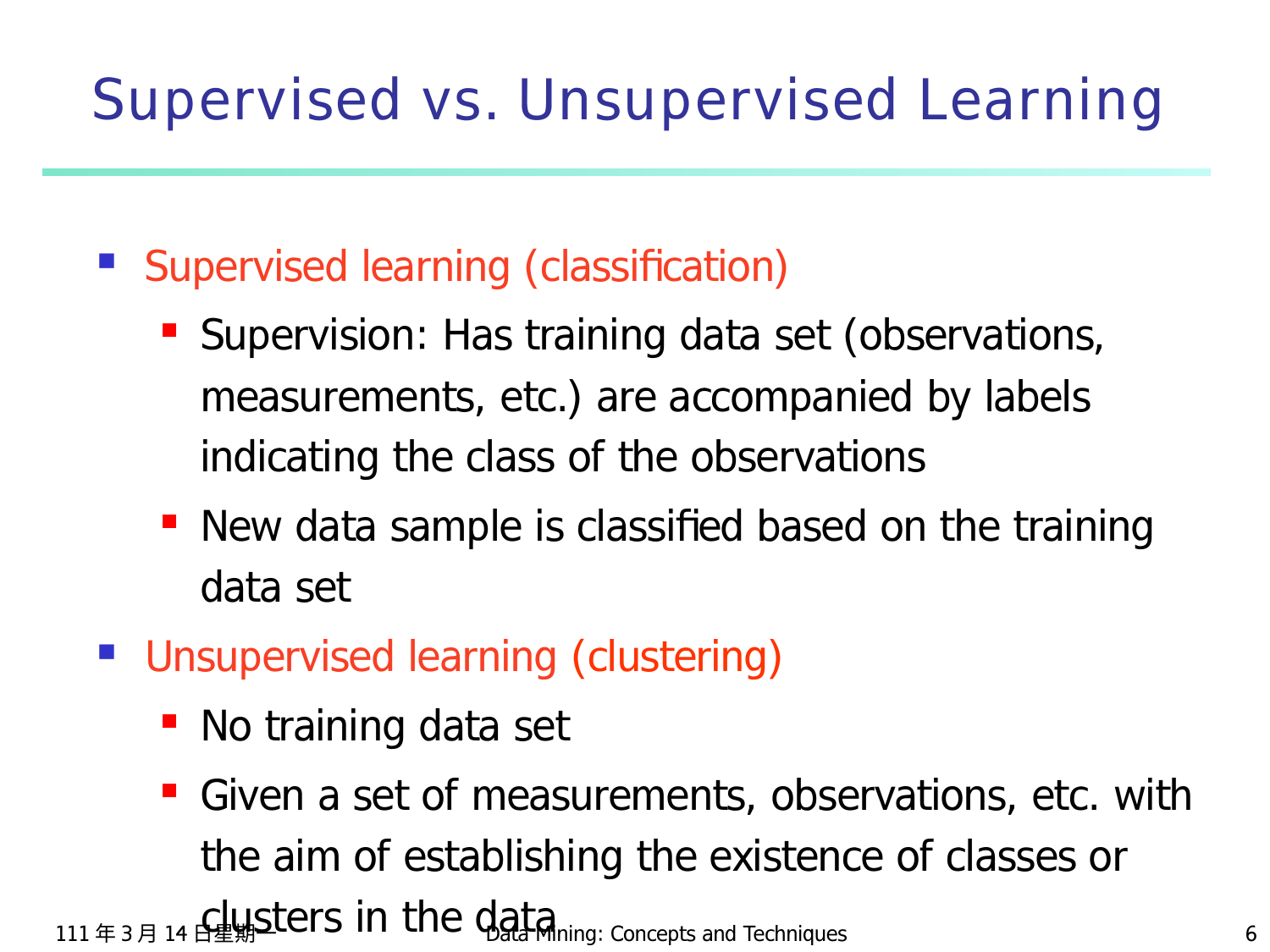

# Supervised vs. Unsupervised Learning
Supervised learning (classification)
Supervision: Has training data set (observations, measurements, etc.) are accompanied by labels indicating the class of the observations
New data sample is classified based on the training data set
Unsupervised learning (clustering)
No training data set
Given a set of measurements, observations, etc. with the aim of establishing the existence of classes or clusters in the data
111年3月14日星期一
Data Mining: Concepts and Techniques
6